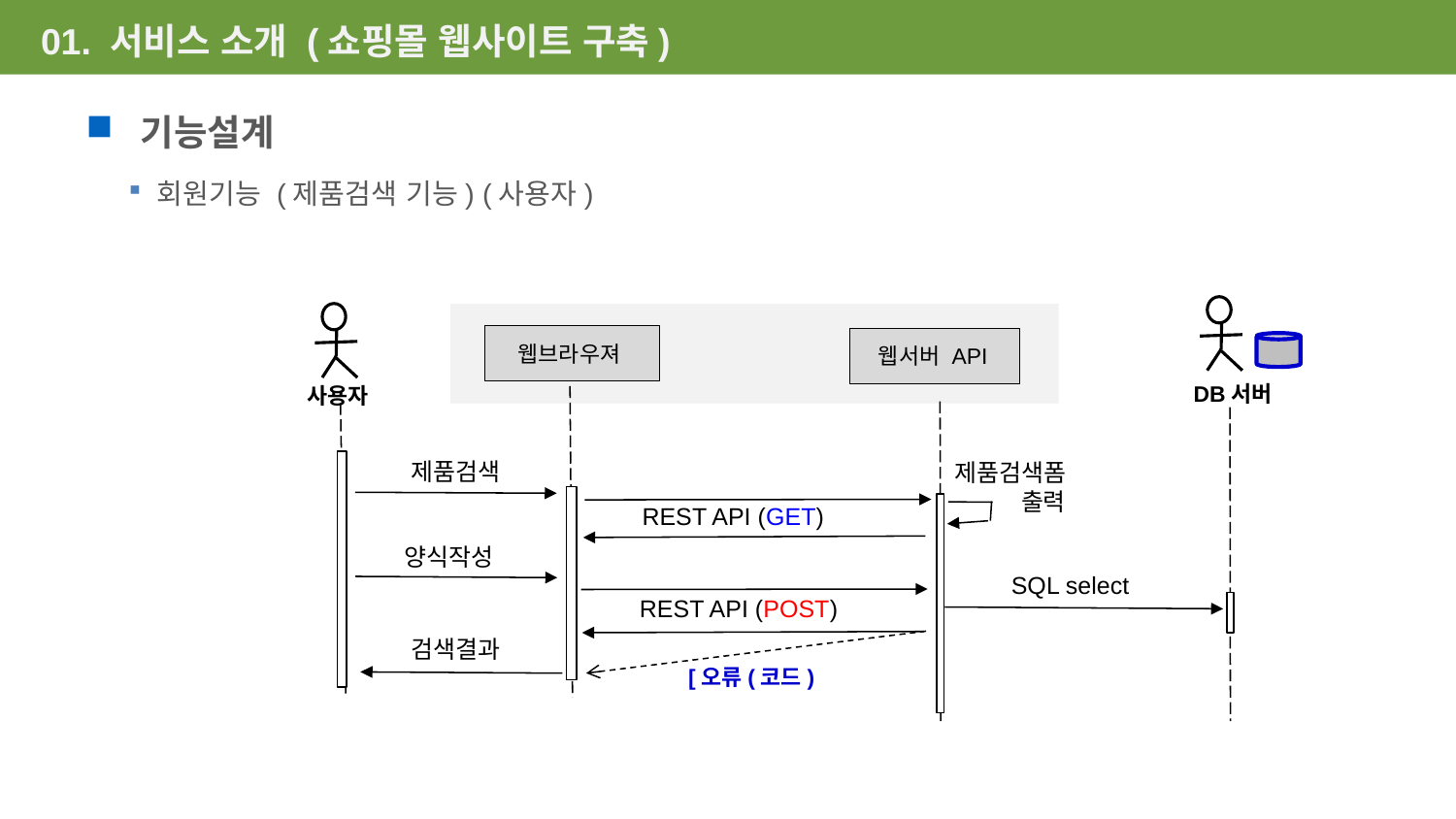

01. 서비스 소개 (쇼핑몰 웹사이트 구축)
기능설계
회원기능 (제품검색 기능) (사용자)

웹브라우져
웹서버 API
DB서버
사용자
제품검색
제품검색폼
출력

REST API (GET)

양식작성
 SQL select
REST API (POST)

검색결과
[오류(코드)